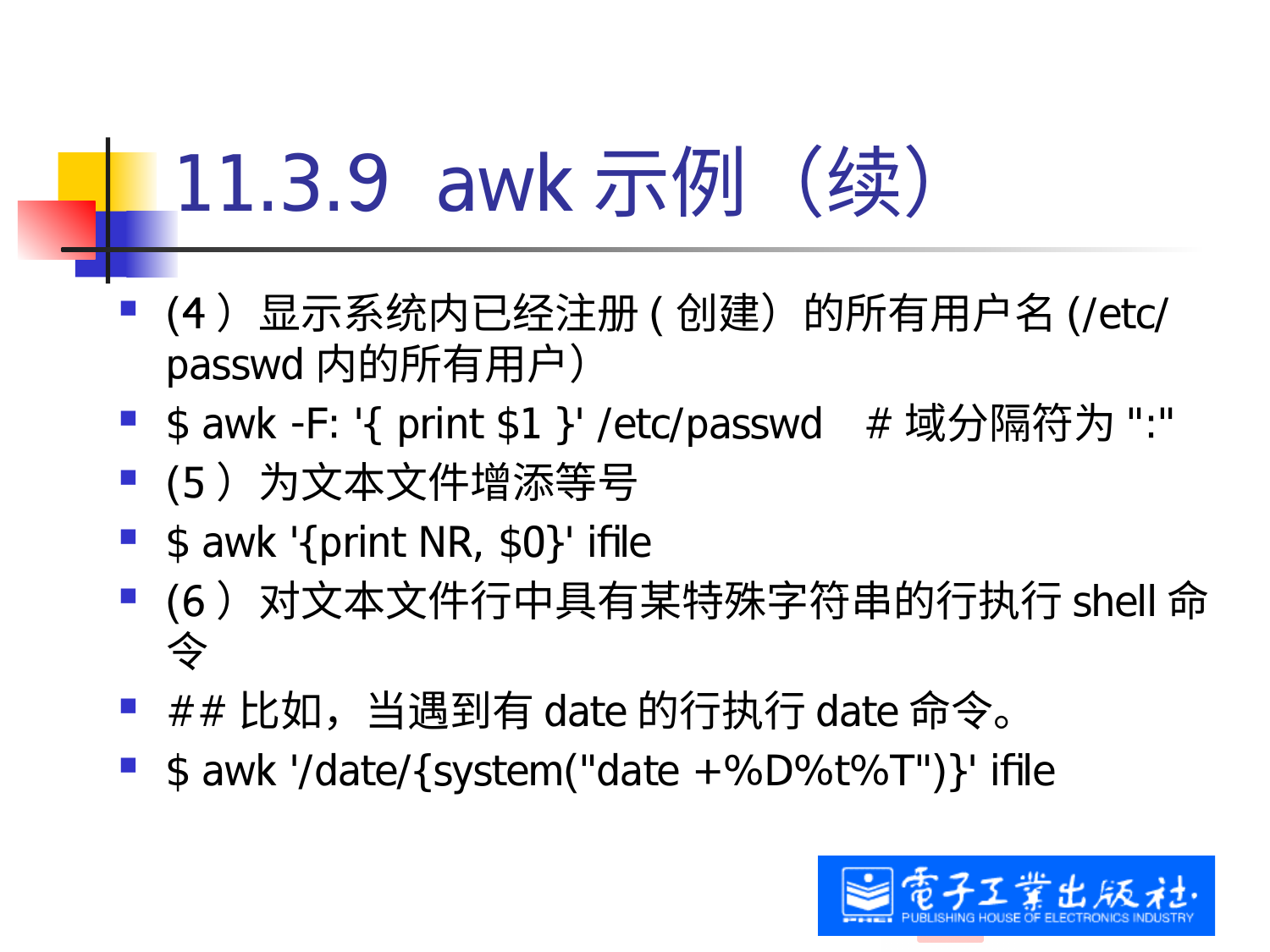

# 11.3.9  awk示例（续）
(4）显示系统内已经注册(创建）的所有用户名(/etc/passwd内的所有用户）
$ awk -F: '{ print $1 }' /etc/passwd   #域分隔符为":"
(5）为文本文件增添等号
$ awk '{print NR, $0}' ifile
(6）对文本文件行中具有某特殊字符串的行执行shell命令
##比如，当遇到有date的行执行date命令。
$ awk '/date/{system("date +%D%t%T")}' ifile